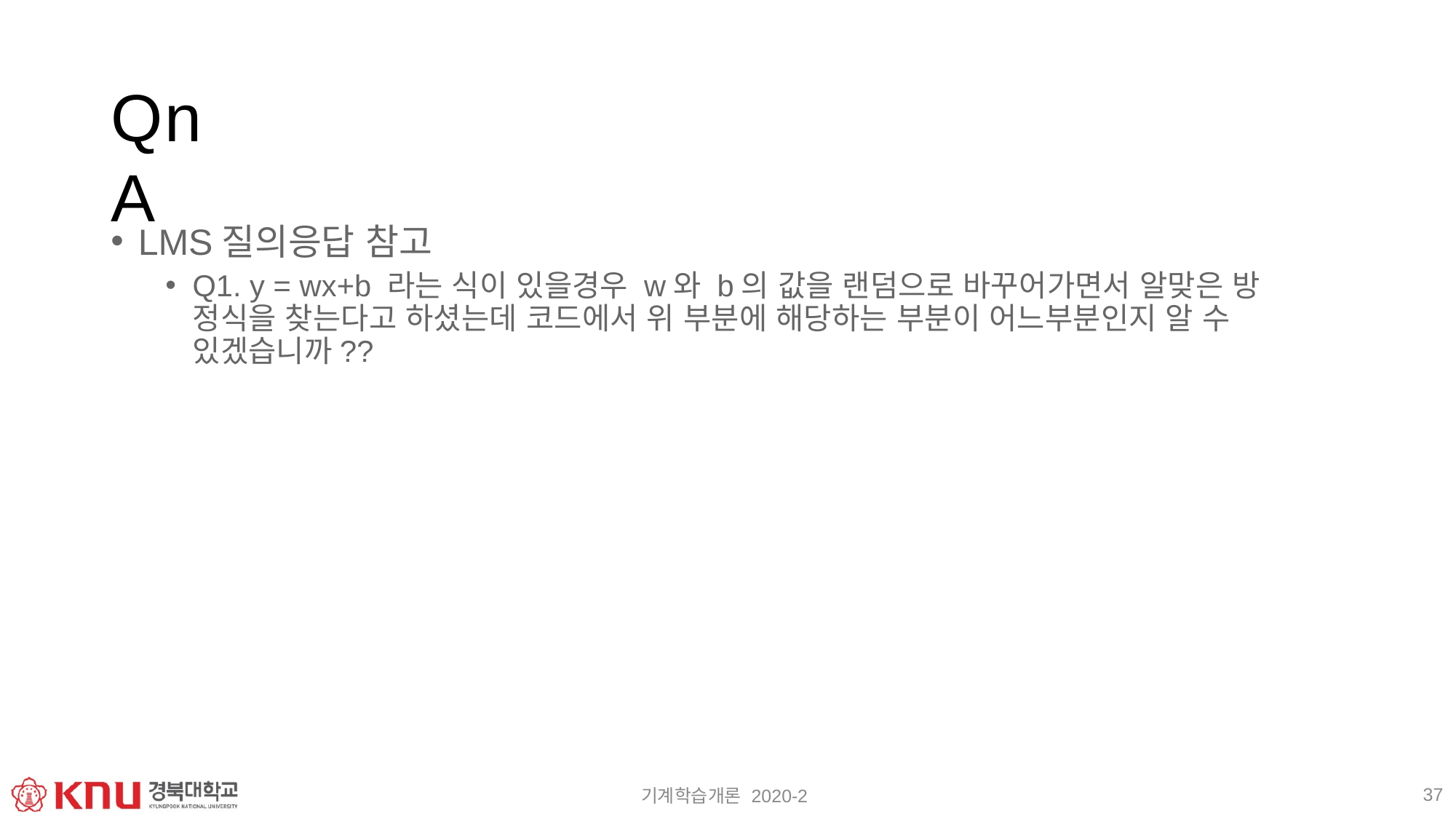

# QnA
LMS질의응답 참고
Q1. y = wx+b 라는 식이 있을경우 w와 b의 값을 랜덤으로 바꾸어가면서 알맞은 방  정식을 찾는다고 하셨는데 코드에서 위 부분에 해당하는 부분이 어느부분인지 알 수  있겠습니까??
37
기계학습개론 2020-2